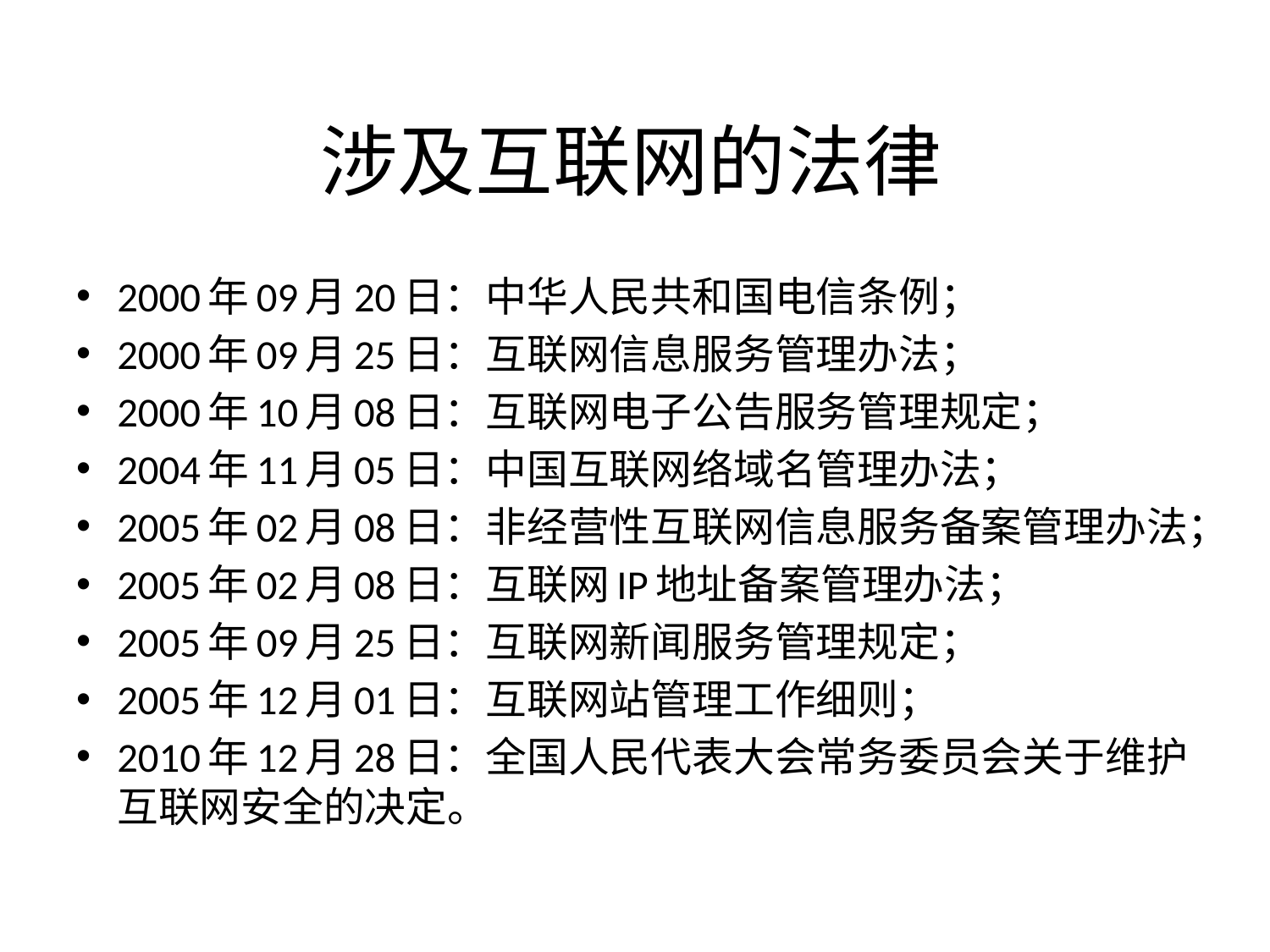

# 涉及互联网的法律
2000年09月20日：中华人民共和国电信条例；
2000年09月25日：互联网信息服务管理办法；
2000年10月08日：互联网电子公告服务管理规定；
2004年11月05日：中国互联网络域名管理办法；
2005年02月08日：非经营性互联网信息服务备案管理办法；
2005年02月08日：互联网IP地址备案管理办法；
2005年09月25日：互联网新闻服务管理规定；
2005年12月01日：互联网站管理工作细则；
2010年12月28日：全国人民代表大会常务委员会关于维护互联网安全的决定。